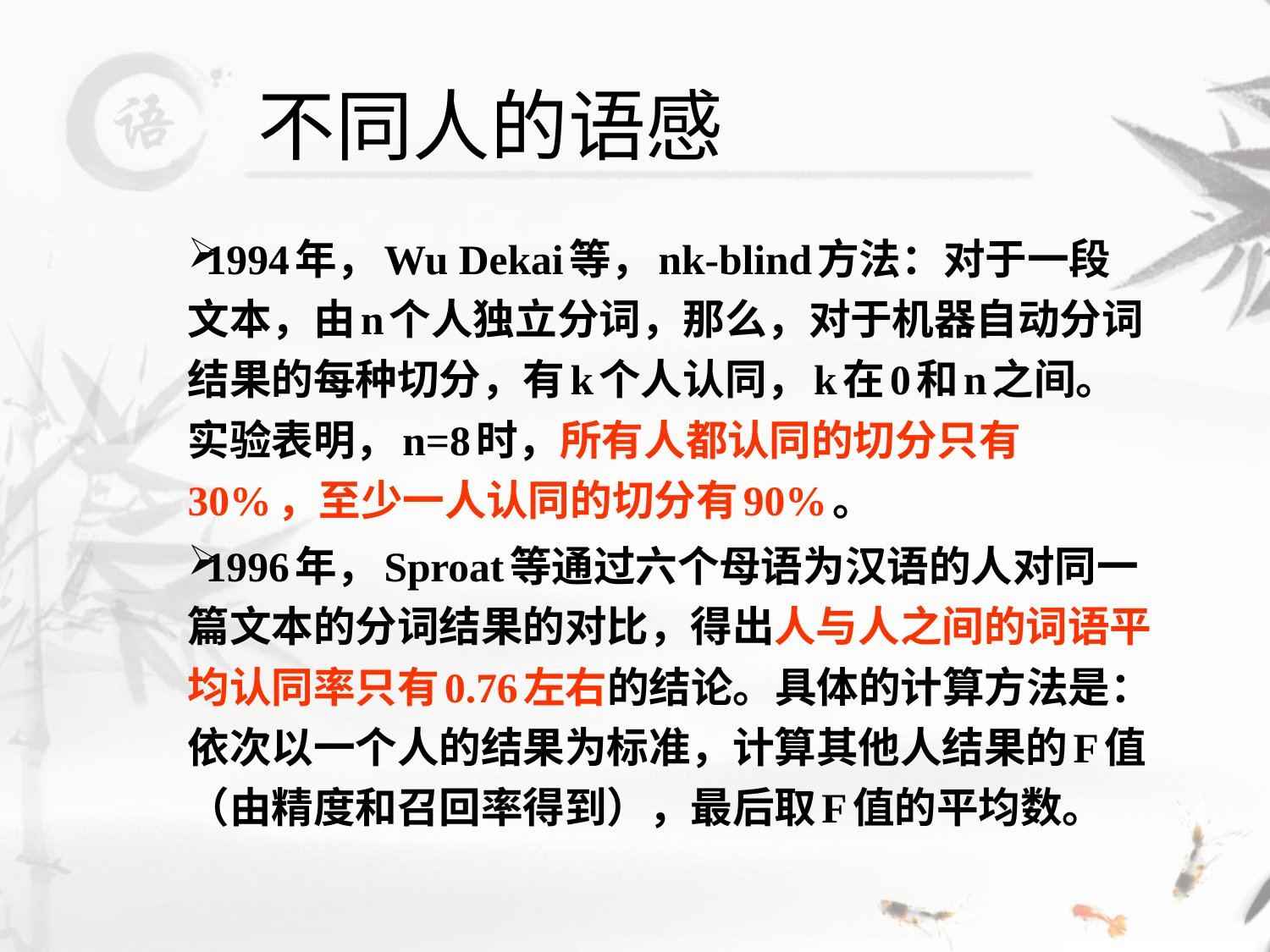

# 不同人的语感
1994年，Wu Dekai等，nk-blind方法：对于一段文本，由n个人独立分词，那么，对于机器自动分词结果的每种切分，有k个人认同，k在0和n之间。实验表明，n=8时，所有人都认同的切分只有30%，至少一人认同的切分有90%。
1996年，Sproat等通过六个母语为汉语的人对同一篇文本的分词结果的对比，得出人与人之间的词语平均认同率只有0.76左右的结论。具体的计算方法是：依次以一个人的结果为标准，计算其他人结果的F值（由精度和召回率得到），最后取F值的平均数。